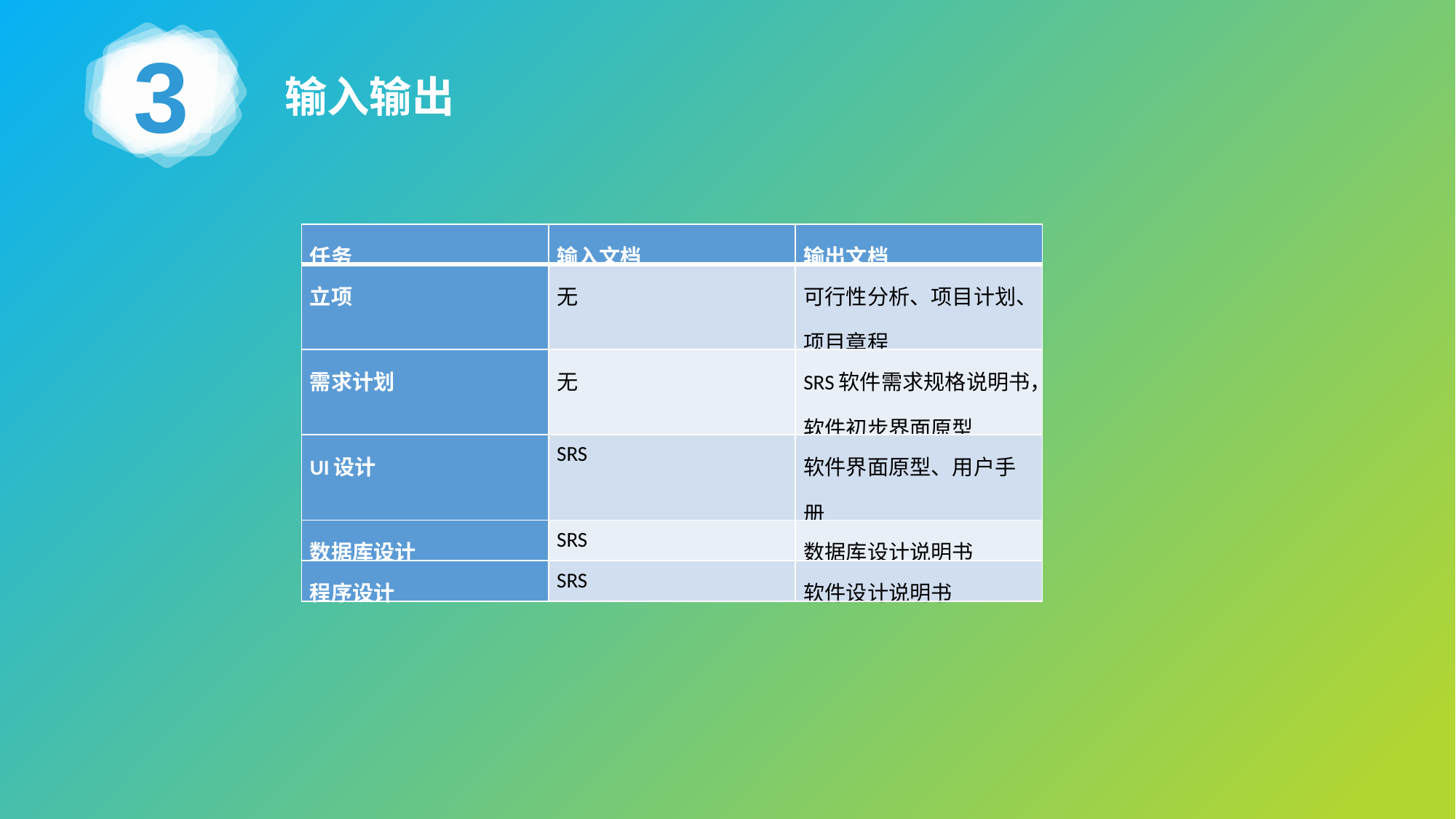

3

输入输出
| 任务 | 输入文档 | 输出文档 |
| --- | --- | --- |
| 立项 | 无 | 可行性分析、项目计划、项目章程 |
| 需求计划 | 无 | SRS软件需求规格说明书，软件初步界面原型 |
| UI设计 | SRS | 软件界面原型、用户手册 |
| 数据库设计 | SRS | 数据库设计说明书 |
| 程序设计 | SRS | 软件设计说明书 |